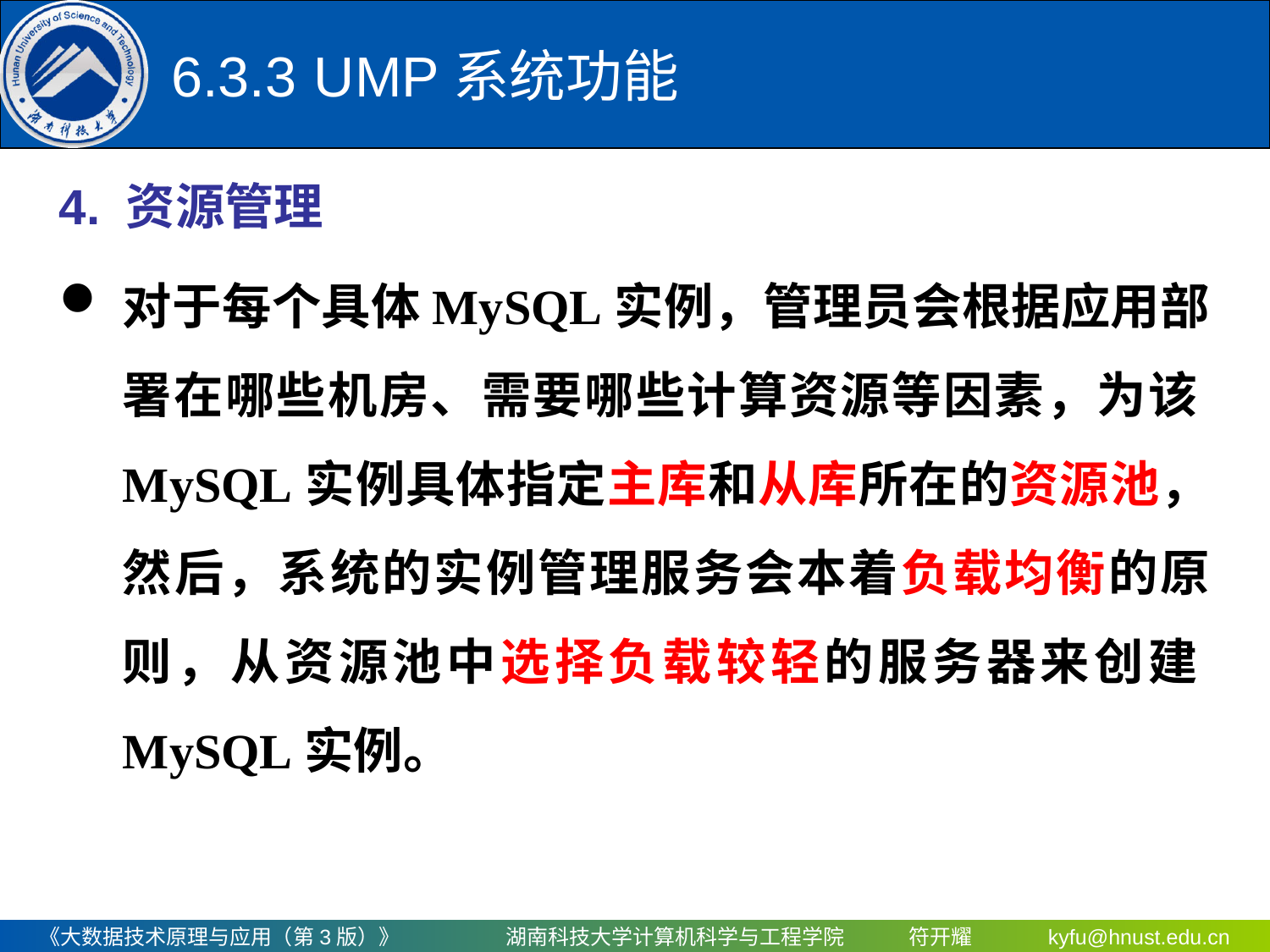

# 6.3.3	 UMP系统功能
4. 资源管理
对于每个具体MySQL实例，管理员会根据应用部署在哪些机房、需要哪些计算资源等因素，为该MySQL实例具体指定主库和从库所在的资源池，然后，系统的实例管理服务会本着负载均衡的原则，从资源池中选择负载较轻的服务器来创建MySQL实例。